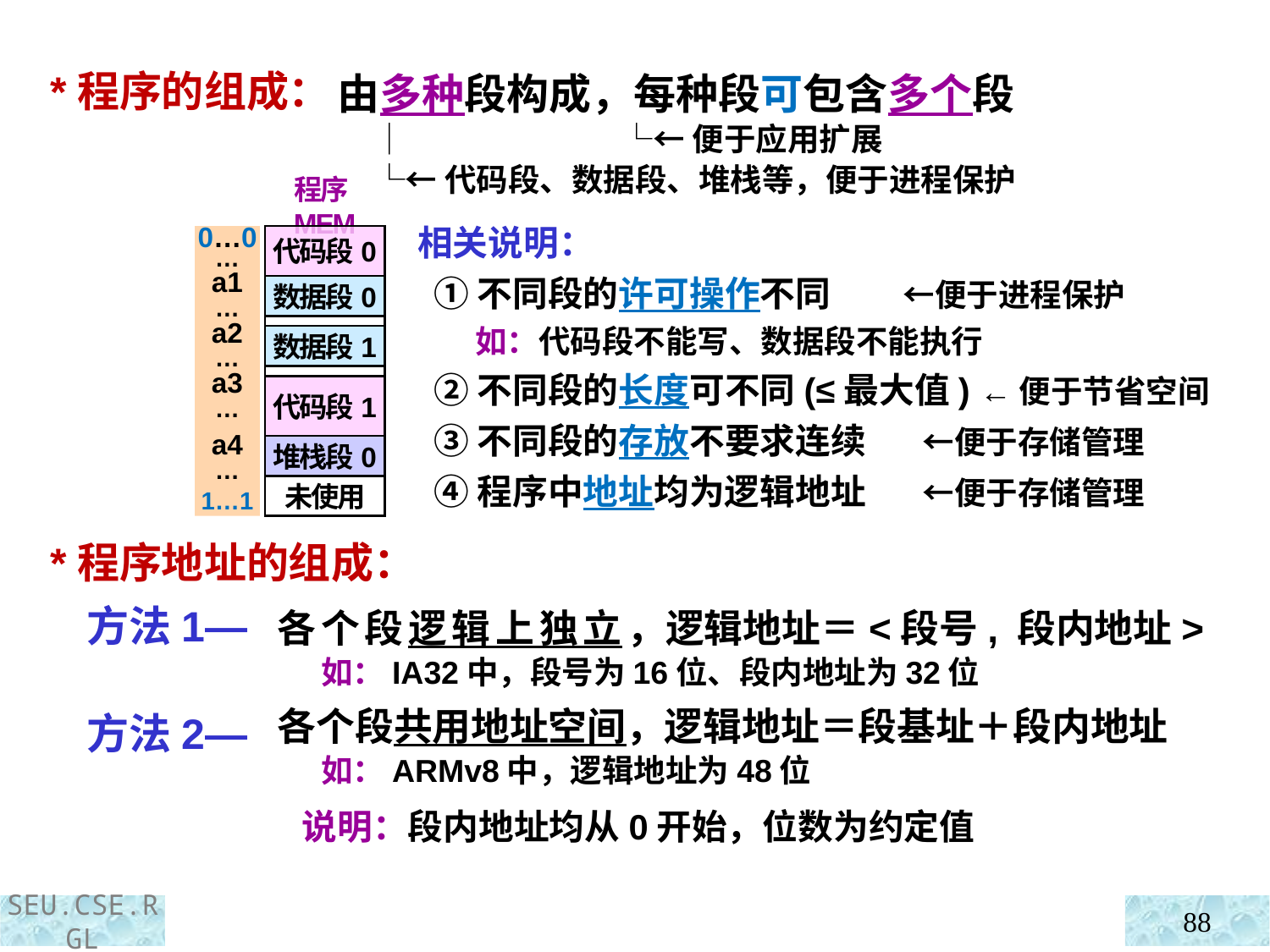

*程序的组成：

 *程序地址的组成：
    方法1—

    方法2—
由多种段构成，每种段可包含多个段
     │                              └←便于应用扩展
     └←代码段、数据段、堆栈等，便于进程保护
程序MEM
0…0
…
a1
…
a2
…
a3
…
a4
…
1…1
代码段0
数据段0
数据段1
代码段1
堆栈段0
未使用
相关说明：
  ①不同段的许可操作不同         ←便于进程保护
       如：代码段不能写、数据段不能执行
  ②不同段的长度可不同(≤最大值) ←便于节省空间
  ③不同段的存放不要求连续       ←便于存储管理
  ④程序中地址均为逻辑地址       ←便于存储管理
各个段逻辑上独立，逻辑地址＝<段号, 段内地址>
     如：IA32中，段号为16位、段内地址为32位
各个段共用地址空间，逻辑地址＝段基址＋段内地址
     如：ARMv8中，逻辑地址为48位
  说明：段内地址均从0开始，位数为约定值
88